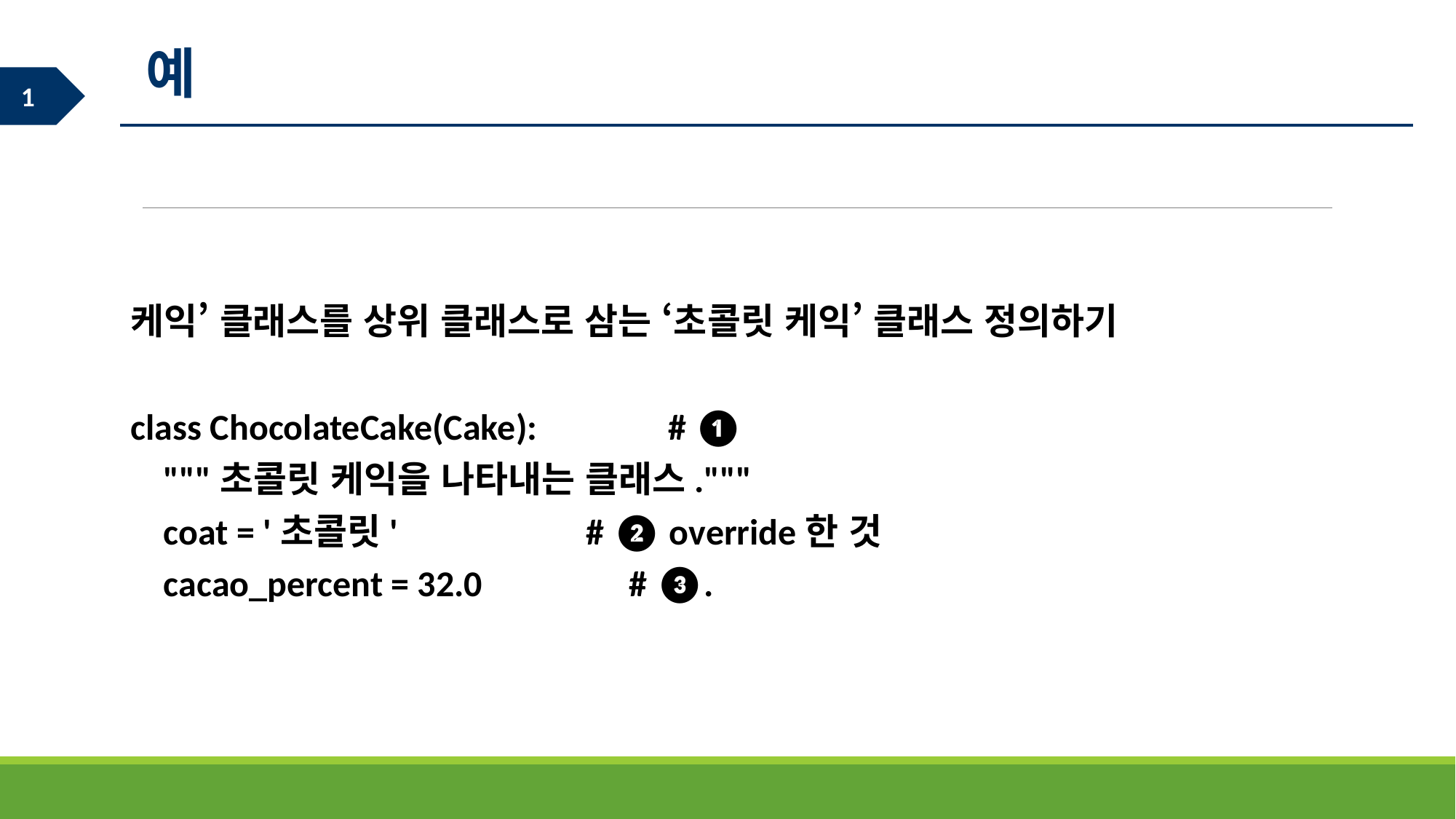

예
케익’ 클래스를 상위 클래스로 삼는 ‘초콜릿 케익’ 클래스 정의하기

class ChocolateCake(Cake):                # ❶
    """초콜릿 케익을 나타내는 클래스."""
    coat = '초콜릿'                       # ❷ override한 것
    cacao_percent = 32.0                  # ❸.